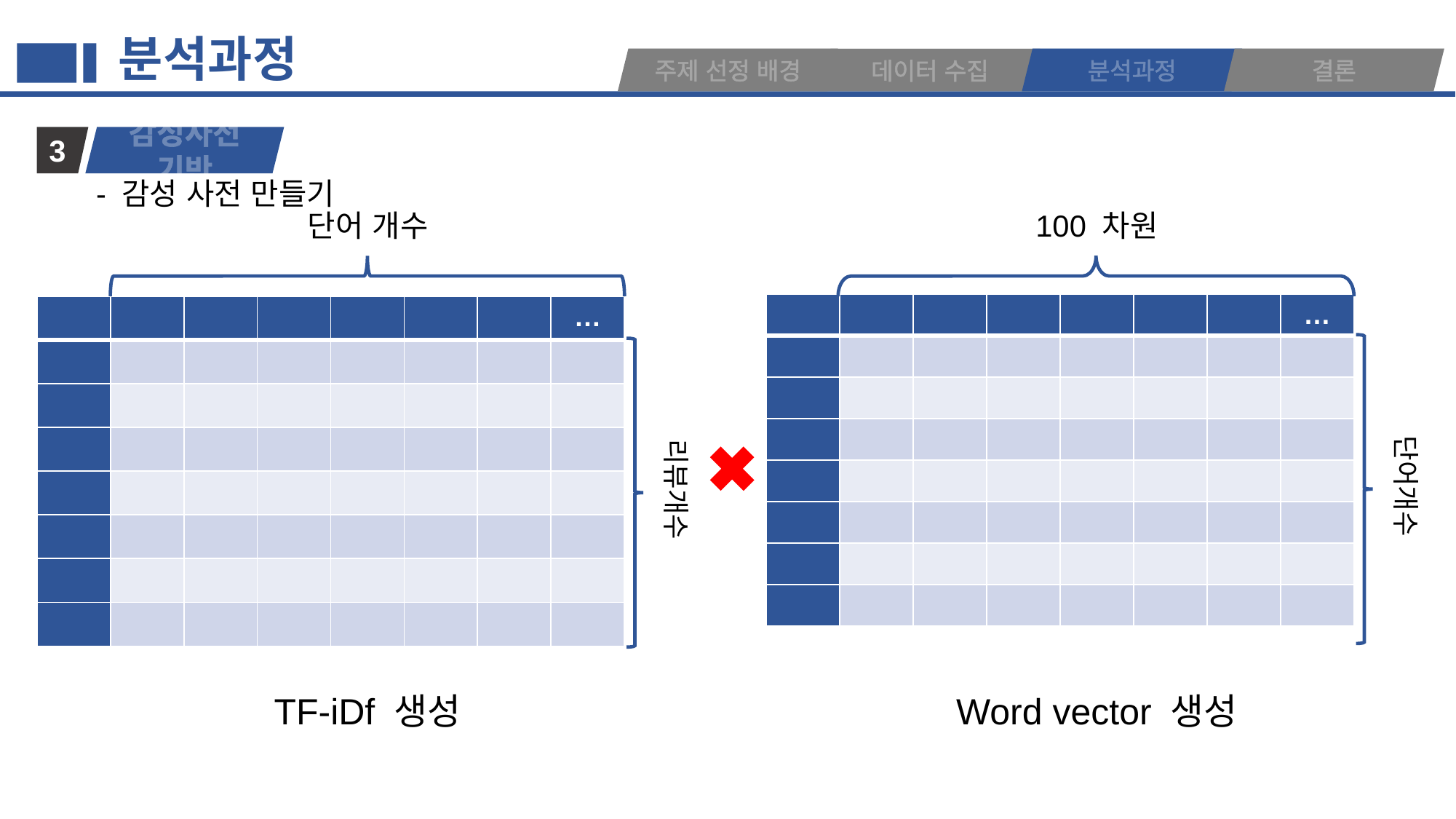

분석과정

주제 선정 배경
분석과정
결론
데이터 수집

감성사전 기반
3
- 감성 사전 만들기
단어 개수
100 차원
|  |  |  |  |  |  |  | … |
| --- | --- | --- | --- | --- | --- | --- | --- |
|  |  |  |  |  |  |  |  |
|  |  |  |  |  |  |  |  |
|  |  |  |  |  |  |  |  |
|  |  |  |  |  |  |  |  |
|  |  |  |  |  |  |  |  |
|  |  |  |  |  |  |  |  |
|  |  |  |  |  |  |  |  |
|  |  |  |  |  |  |  | … |
| --- | --- | --- | --- | --- | --- | --- | --- |
|  |  |  |  |  |  |  |  |
|  |  |  |  |  |  |  |  |
|  |  |  |  |  |  |  |  |
|  |  |  |  |  |  |  |  |
|  |  |  |  |  |  |  |  |
|  |  |  |  |  |  |  |  |
|  |  |  |  |  |  |  |  |

단어개수
리뷰개수

TF-iDf 생성
Word vector 생성